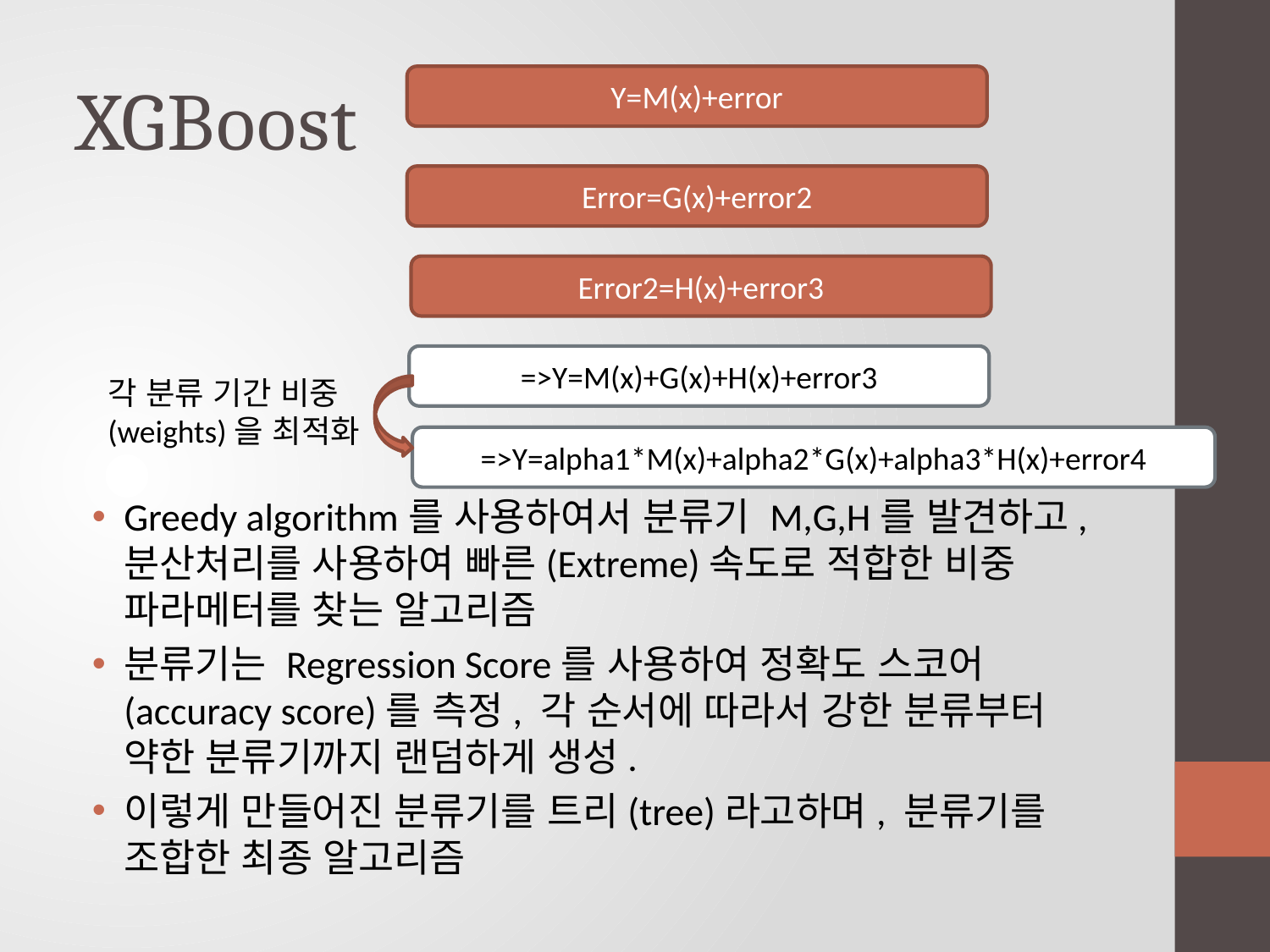

# XGBoost
Y=M(x)+error
Error=G(x)+error2
Error2=H(x)+error3
=>Y=M(x)+G(x)+H(x)+error3
각 분류 기간 비중
(weights)을 최적화

=>Y=alpha1*M(x)+alpha2*G(x)+alpha3*H(x)+error4
Greedy algorithm를 사용하여서 분류기 M,G,H를 발견하고, 분산처리를 사용하여 빠른(Extreme)속도로 적합한 비중 파라메터를 찾는 알고리즘
분류기는 Regression Score를 사용하여 정확도 스코어(accuracy score)를 측정, 각 순서에 따라서 강한 분류부터 약한 분류기까지 랜덤하게 생성.
이렇게 만들어진 분류기를 트리(tree)라고하며, 분류기를 조합한 최종 알고리즘